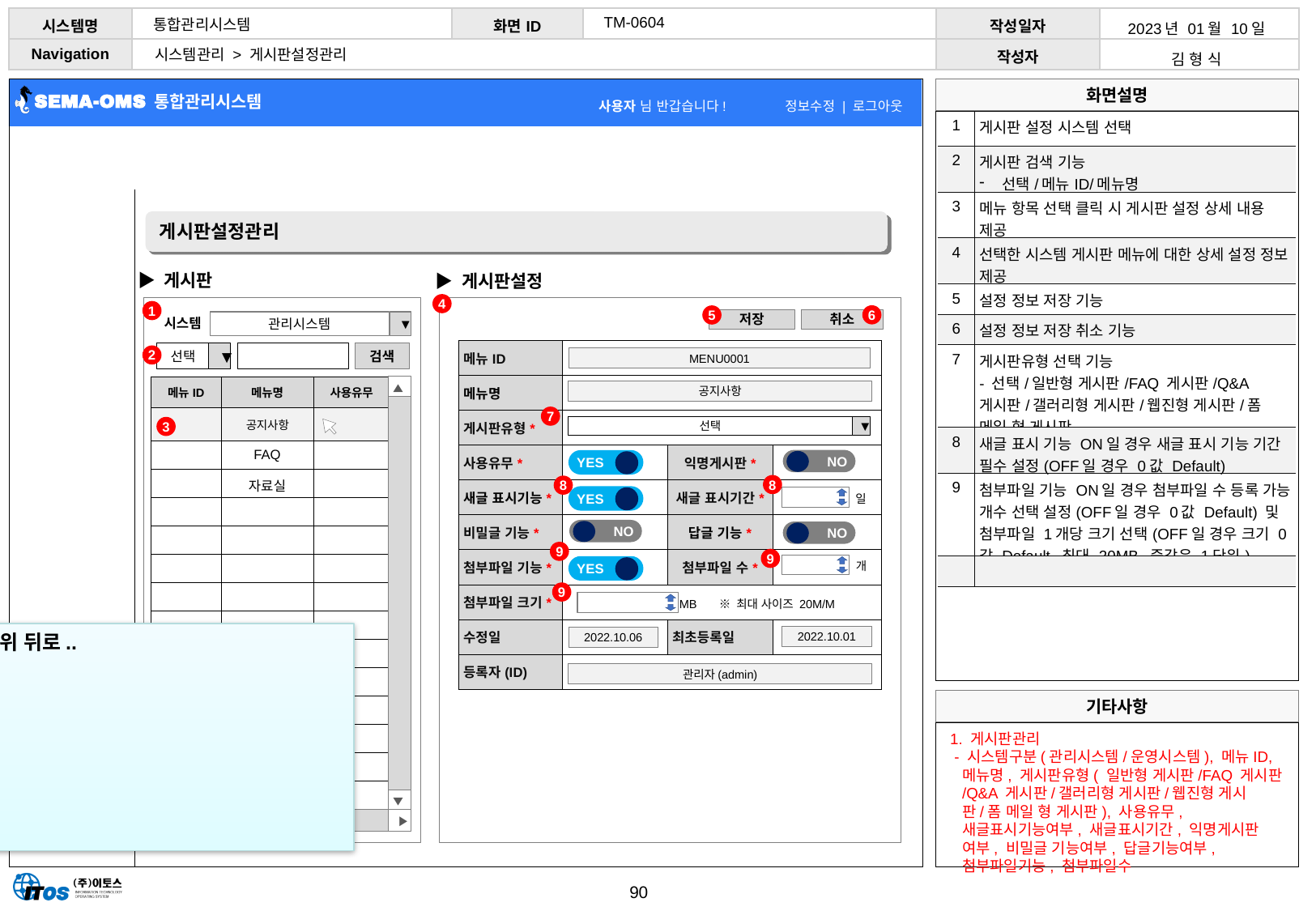

TM-0604
통합관리시스템
| 2023년 01월 10일 |
| --- |
| 김 형 식 |
시스템관리 > 게시판설정관리
| 1 | 게시판 설정 시스템 선택 |
| --- | --- |
| 2 | 게시판 검색 기능 선택/메뉴ID/메뉴명 |
| 3 | 메뉴 항목 선택 클릭 시 게시판 설정 상세 내용 제공 |
| 4 | 선택한 시스템 게시판 메뉴에 대한 상세 설정 정보 제공 |
| 5 | 설정 정보 저장 기능 |
| 6 | 설정 정보 저장 취소 기능 |
| 7 | 게시판유형 선택 기능 - 선택/일반형 게시판/FAQ 게시판/Q&A 게시판/갤러리형 게시판/웹진형 게시판/폼 메일 형 게시판 |
| 8 | 새글 표시 기능 ON일 경우 새글 표시 기능 기간 필수 설정(OFF일 경우 0값 Default) |
| 9 | 첨부파일 기능 ON일 경우 첨부파일 수 등록 가능 개수 선택 설정(OFF일 경우 0값 Default) 및 첨부파일 1개당 크기 선택(OFF일 경우 크기 0값 Default, 최대 20MB, 증감은 1단위) |
|  |  |
게시판설정관리
▶ 게시판
▶ 게시판설정
4

1
6
5
시스템
관리시스템
▼
저장
취소
| 메뉴ID |  |  |  |
| --- | --- | --- | --- |
| 메뉴명 |  |  |  |
| 게시판유형\* |  |  |  |
| 사용유무\* |  | 익명게시판\* |  |
| 새글 표시기능\* |  | 새글 표시기간\* |  |
| 비밀글 기능\* |  | 답글 기능\* |  |
| 첨부파일 기능\* |  | 첨부파일 수\* |  |
| 첨부파일 크기\* |  |  |  |
| 수정일 |  | 최초등록일 |  |
| 등록자(ID) |  |  |  |
선택
▼

검색
2
MENU0001
◀

▶
| 메뉴ID | 메뉴명 | 사용유무 |
| --- | --- | --- |
|  | 공지사항 |  |
|  | FAQ |  |
|  | 자료실 |  |
|  |  |  |
|  |  |  |
|  |  |  |
|  |  |  |
|  |  |  |
|  |  |  |
|  |  |  |
|  |  |  |
|  |  |  |
|  |  |  |
|  |  |  |
공지사항
7
선택
▼

3
NO

YES

8
8
일

YES

NO

NO

9
9
개

YES

9
※ 최대 사이즈 20M/M
MB

우선순위 뒤로..
2022.10.01
2022.10.06
관리자(admin)
◀

▶
1. 게시판관리
 - 시스템구분(관리시스템/운영시스템), 메뉴ID, 메뉴명, 게시판유형( 일반형 게시판/FAQ 게시판/Q&A 게시판/갤러리형 게시판/웹진형 게시판/폼 메일 형 게시판), 사용유무, 새글표시기능여부, 새글표시기간, 익명게시판 여부, 비밀글 기능여부, 답글기능여부, 첨부파일기능, 첨부파일수